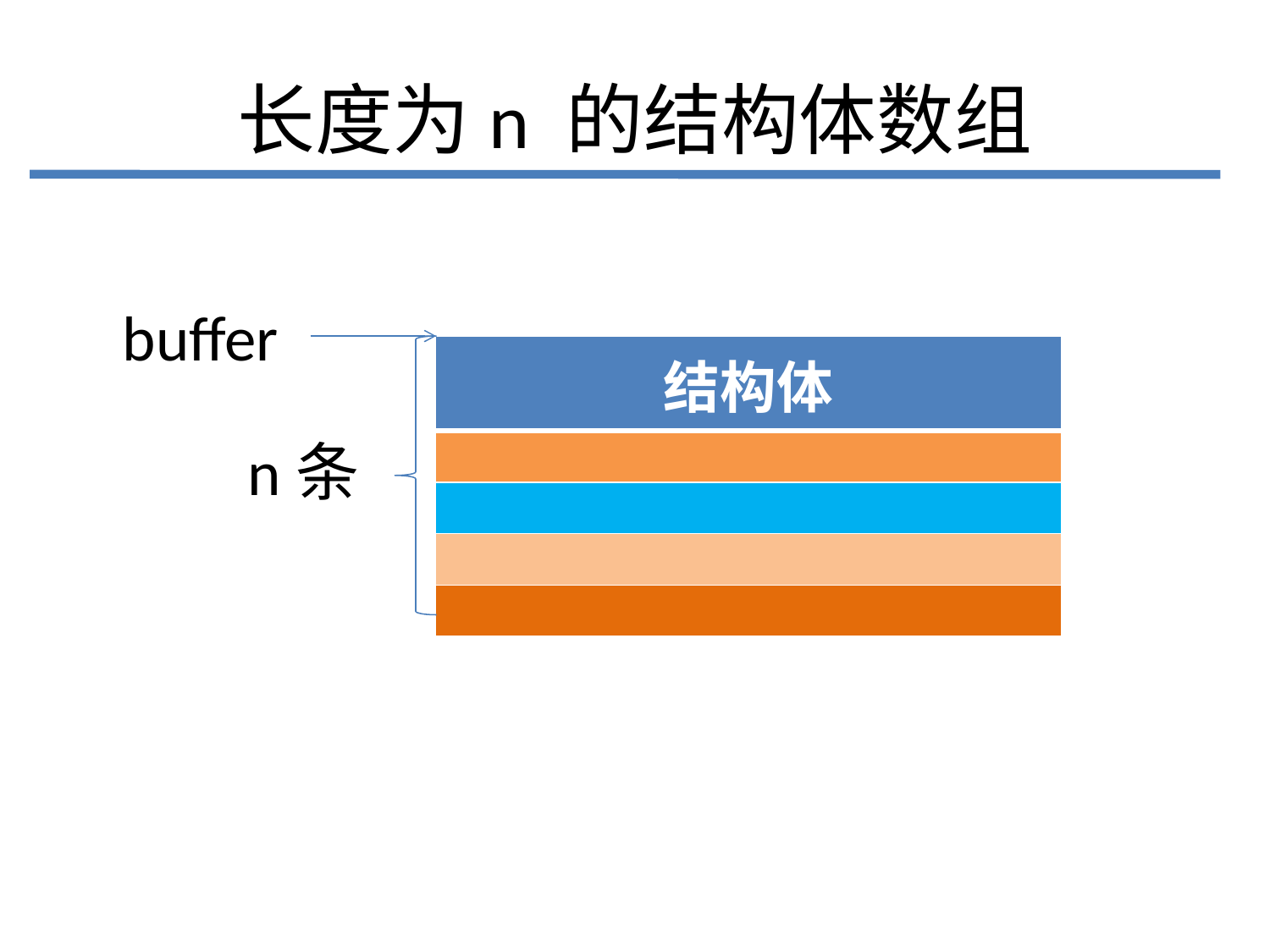

# 长度为n 的结构体数组
buffer

| 结构体 |
| --- |
|  |
|  |
|  |
|  |
n条